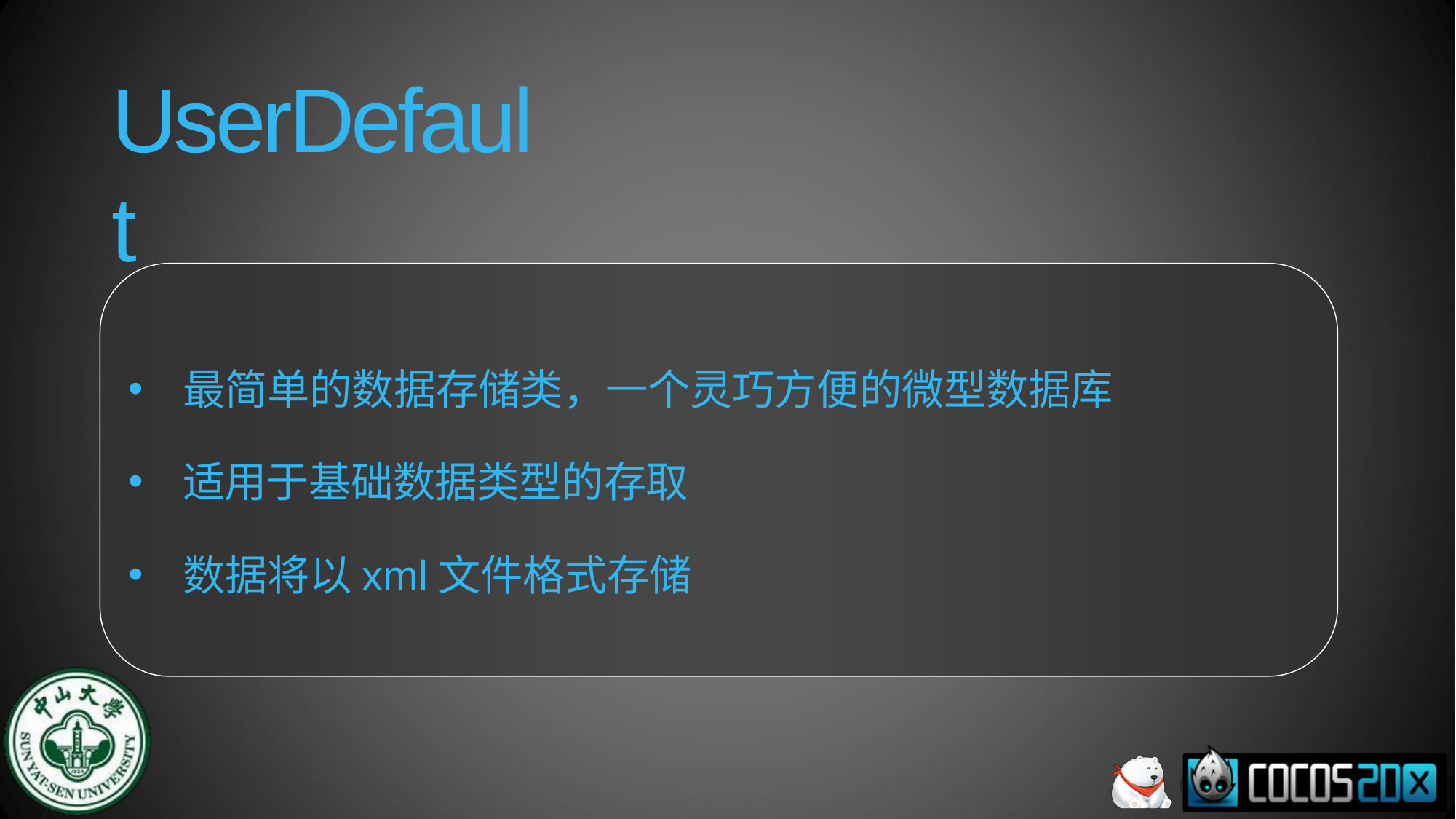

# UserDefault

最简单的数据存储类，一个灵巧方便的微型数据库
适用于基础数据类型的存取
数据将以xml文件格式存储